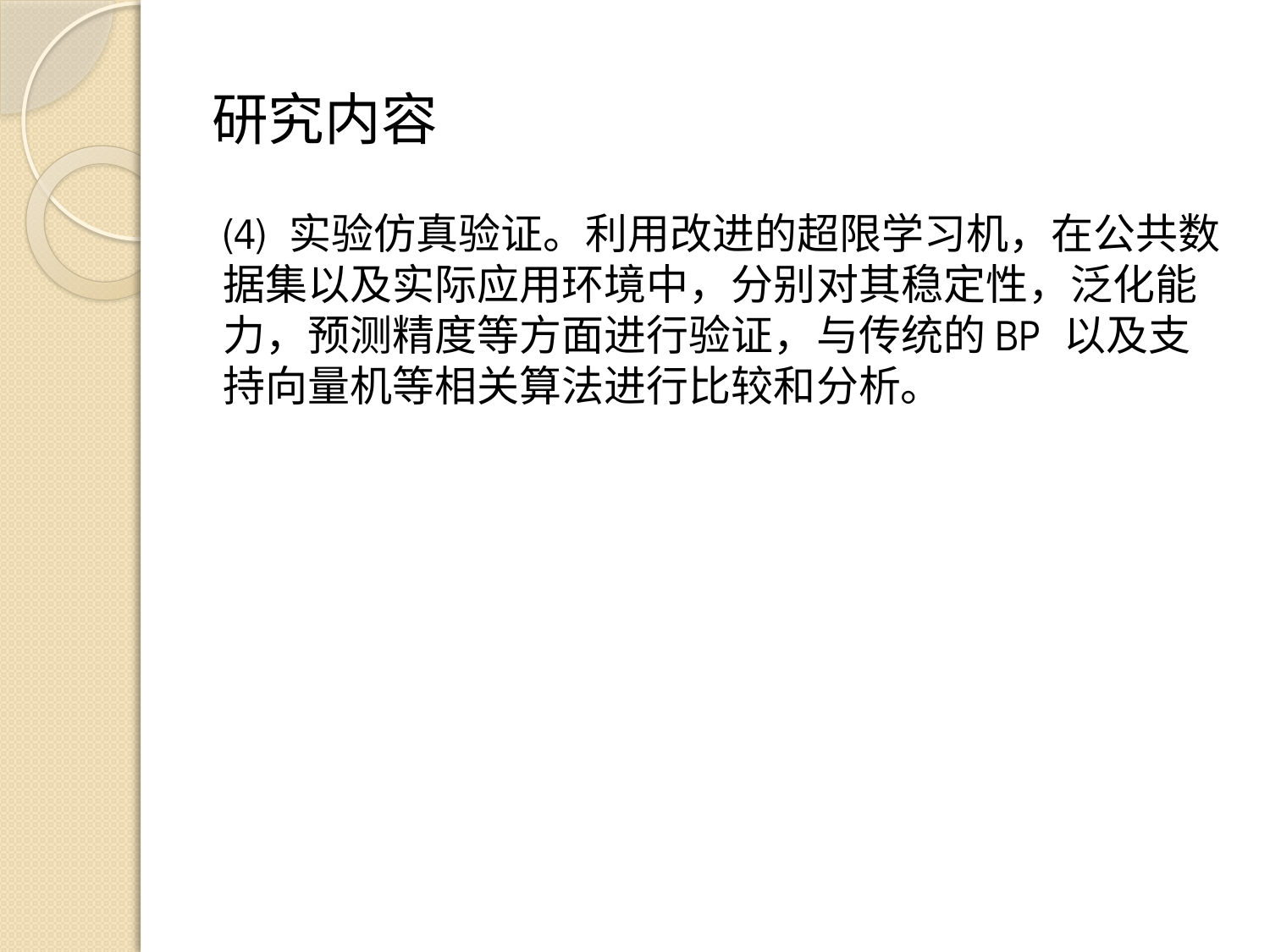

# 研究内容
(4) 实验仿真验证。利用改进的超限学习机，在公共数据集以及实际应用环境中，分别对其稳定性，泛化能力，预测精度等方面进行验证，与传统的BP 以及支持向量机等相关算法进行比较和分析。